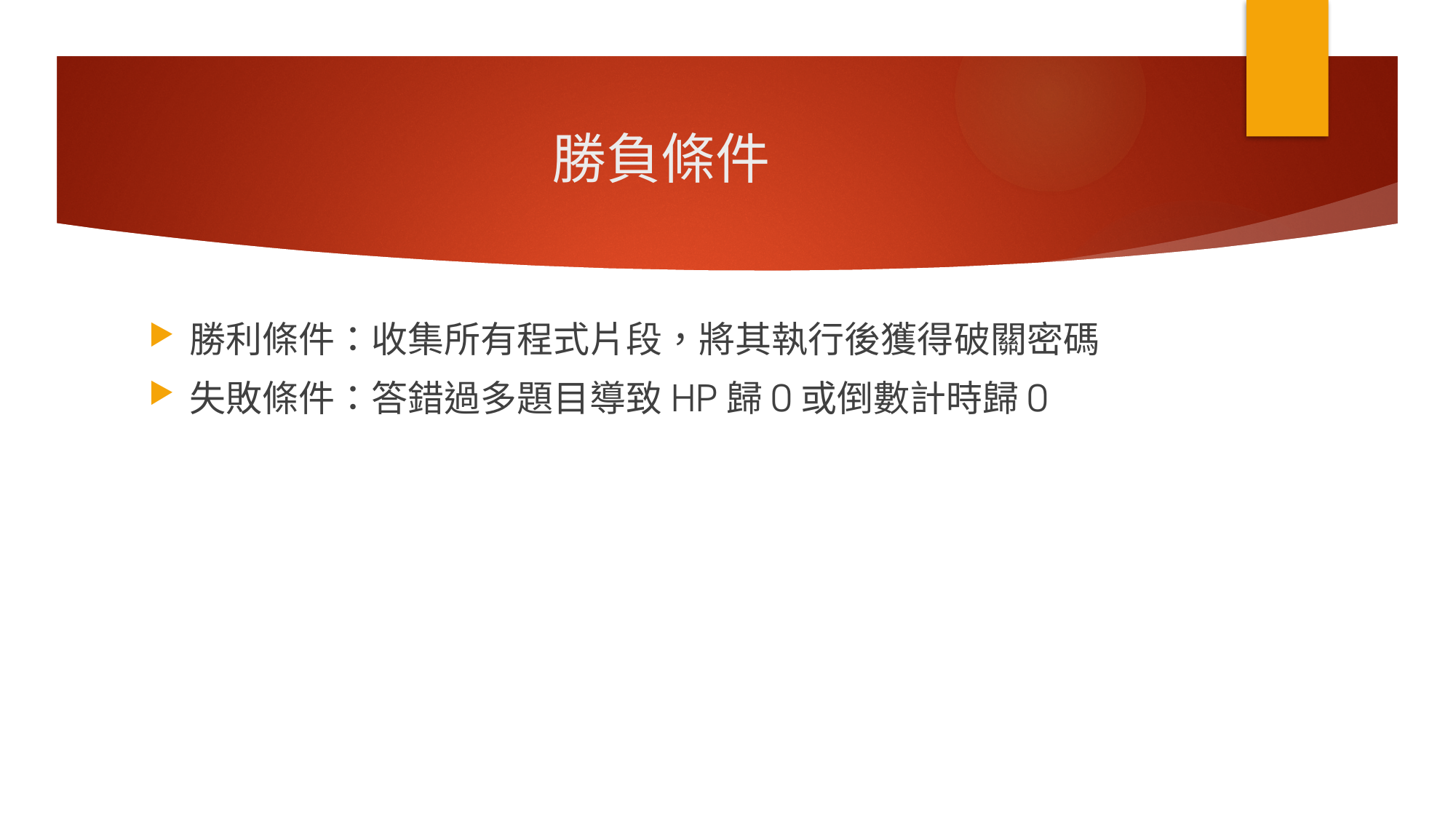

# 勝負條件
勝利條件：收集所有程式片段，將其執行後獲得破關密碼
失敗條件：答錯過多題目導致HP歸0或倒數計時歸0